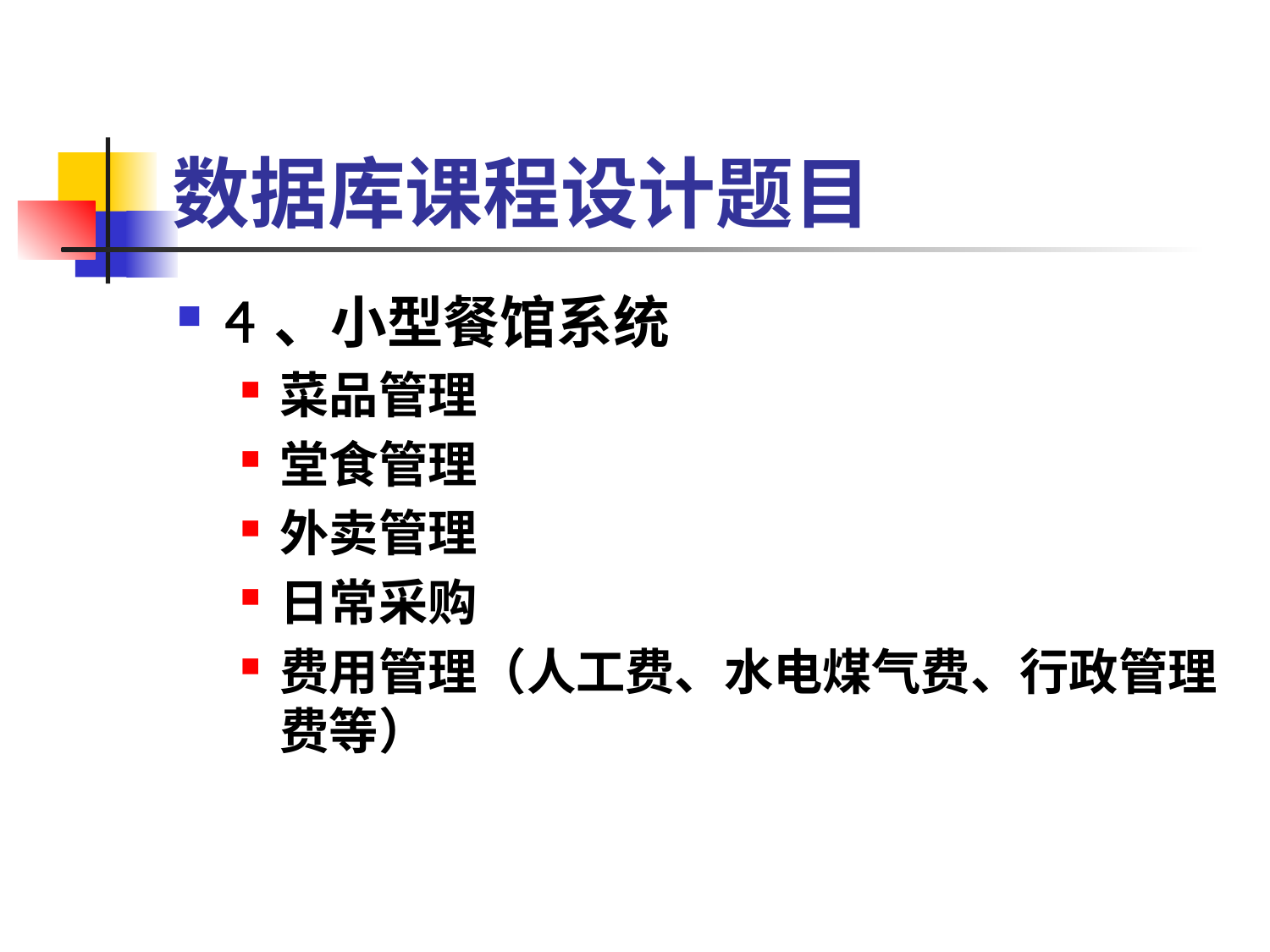

# 数据库课程设计题目
4、小型餐馆系统
菜品管理
堂食管理
外卖管理
日常采购
费用管理（人工费、水电煤气费、行政管理费等）
12